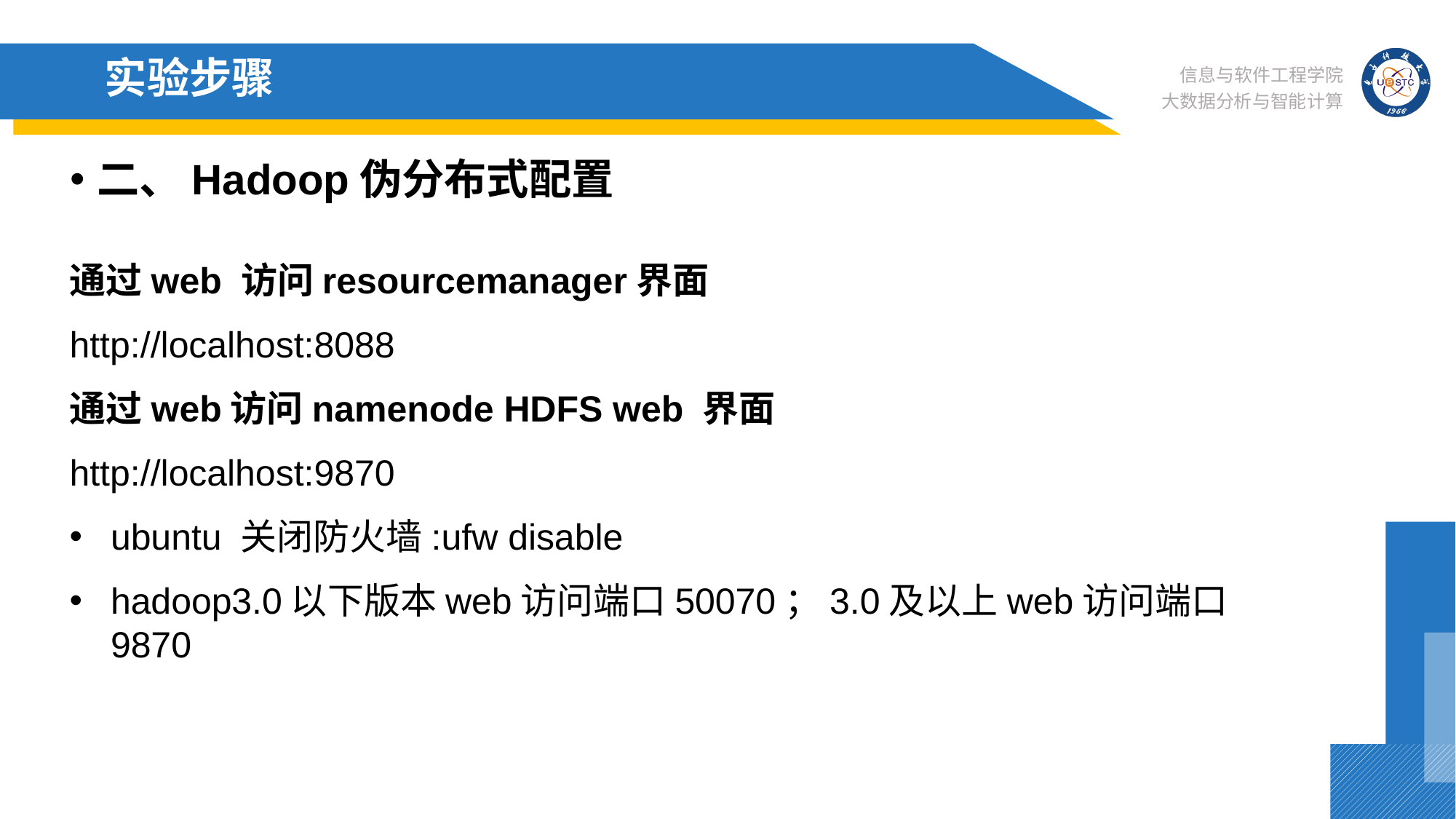

# 实验步骤
二、Hadoop伪分布式配置

通过web 访问resourcemanager界面
http://localhost:8088
通过web访问namenode HDFS web 界面
http://localhost:9870
ubuntu 关闭防火墙:ufw disable
hadoop3.0以下版本web访问端口50070；3.0及以上web访问端口9870